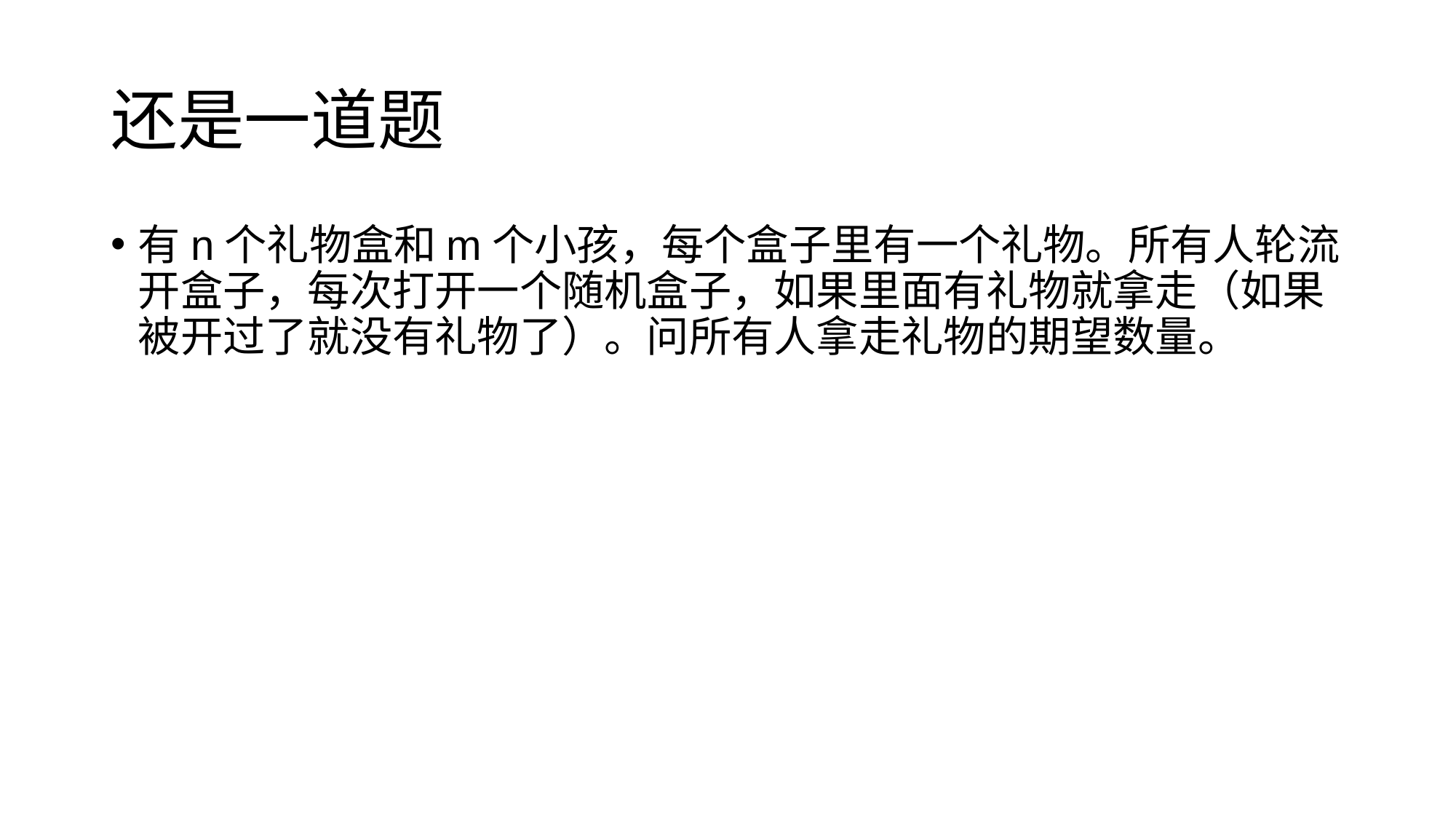

# 还是一道题
有n个礼物盒和m个小孩，每个盒子里有一个礼物。所有人轮流开盒子，每次打开一个随机盒子，如果里面有礼物就拿走（如果被开过了就没有礼物了）。问所有人拿走礼物的期望数量。